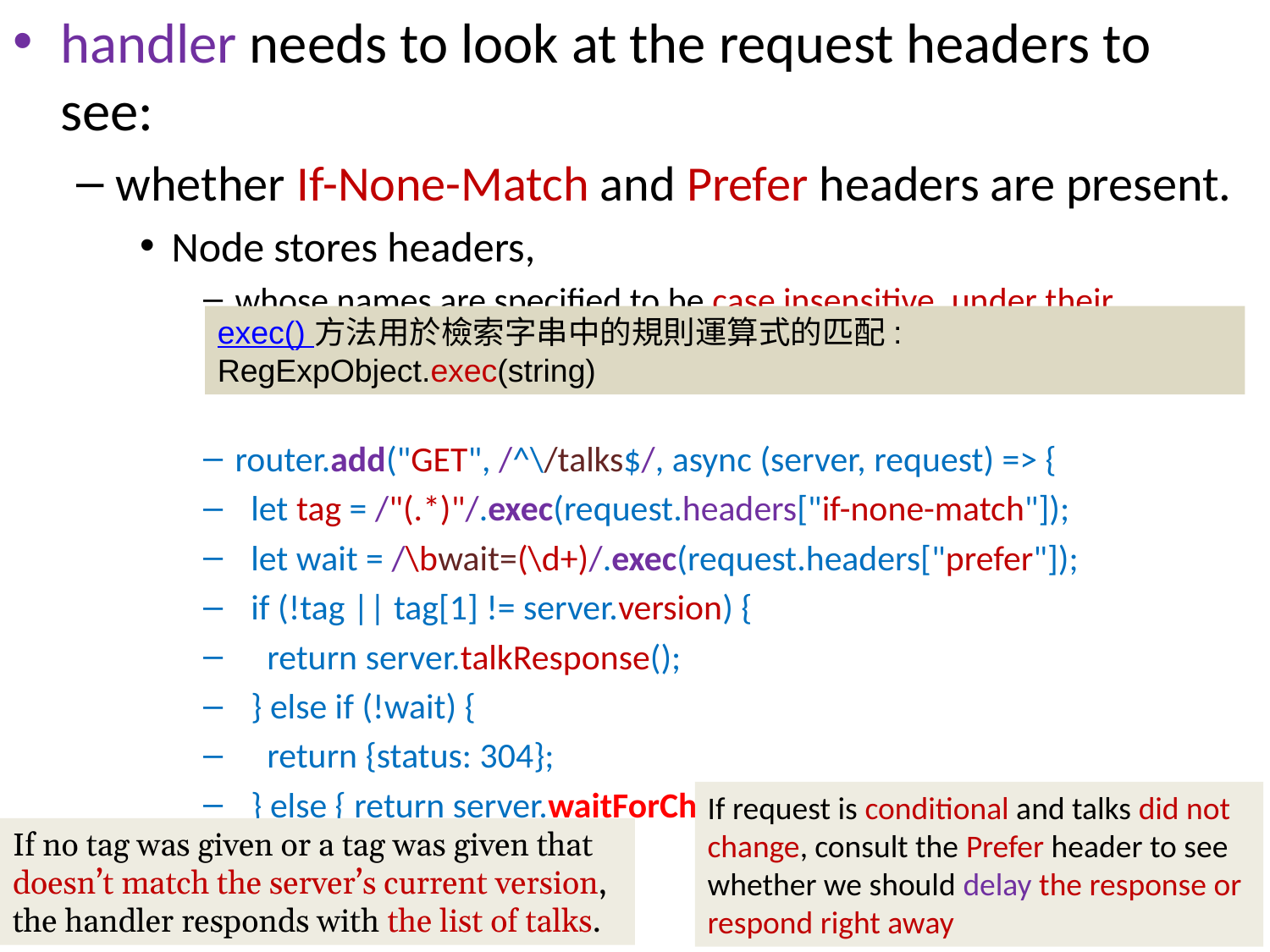

handler needs to look at the request headers to see:
whether If-None-Match and Prefer headers are present.
Node stores headers,
whose names are specified to be case insensitive, under their lowercase names.

router.add("GET", /^\/talks$/, async (server, request) => {
  let tag = /"(.*)"/.exec(request.headers["if-none-match"]);
  let wait = /\bwait=(\d+)/.exec(request.headers["prefer"]);
  if (!tag || tag[1] != server.version) {
    return server.talkResponse();
  } else if (!wait) {
    return {status: 304};
  } else { return server.waitForChanges(Number(wait[1])); }
});
exec() 方法用於檢索字串中的規則運算式的匹配: RegExpObject.exec(string)
If request is conditional and talks did not change, consult the Prefer header to see whether we should delay the response or respond right away
If no tag was given or a tag was given that doesn’t match the server’s current version, the handler responds with the list of talks.
26